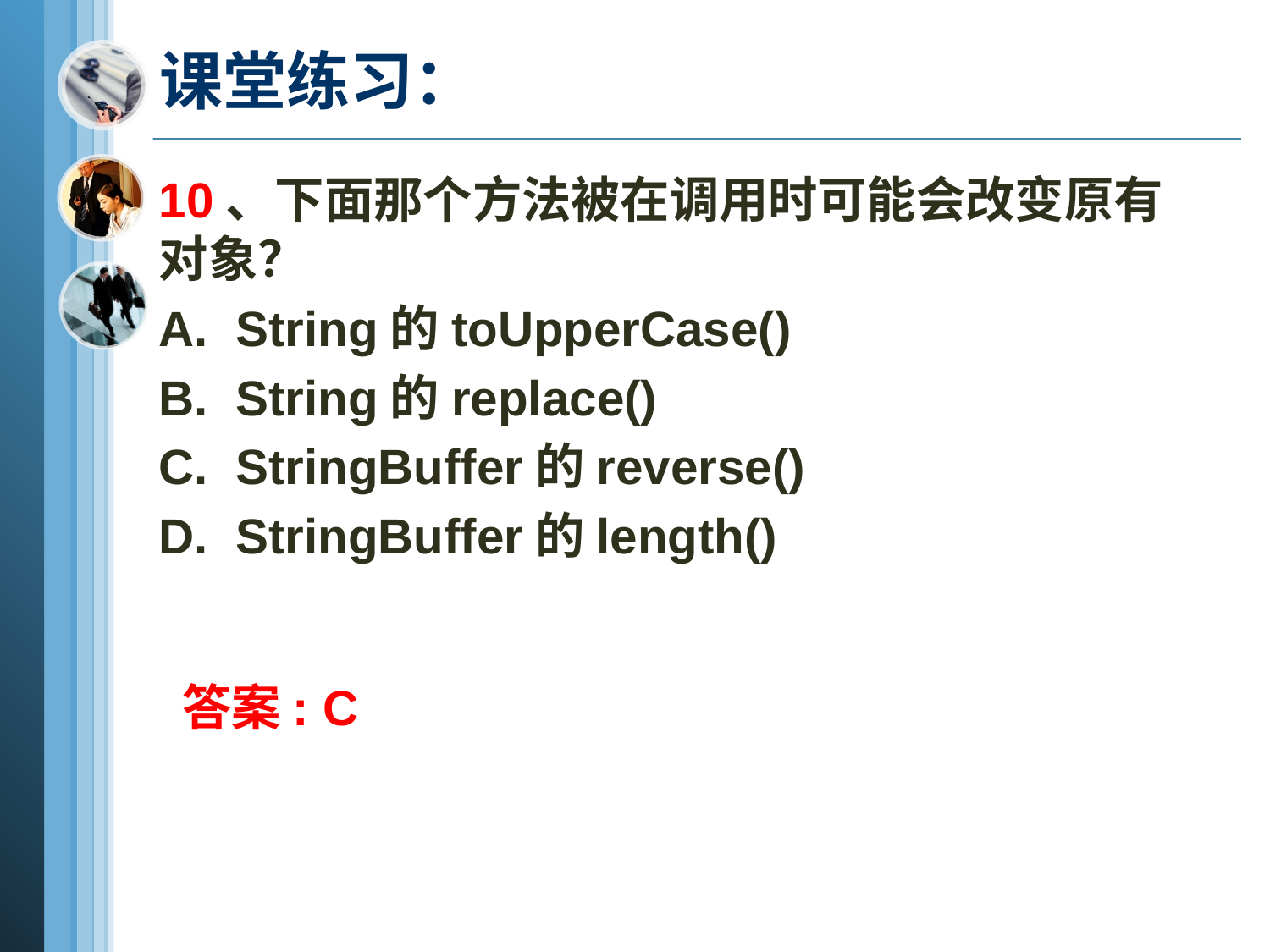

# 课堂练习：
10、下面那个方法被在调用时可能会改变原有对象？
A.  String的toUpperCase()
B.  String的replace()
C.  StringBuffer的reverse()
D.  StringBuffer的length()
答案: C